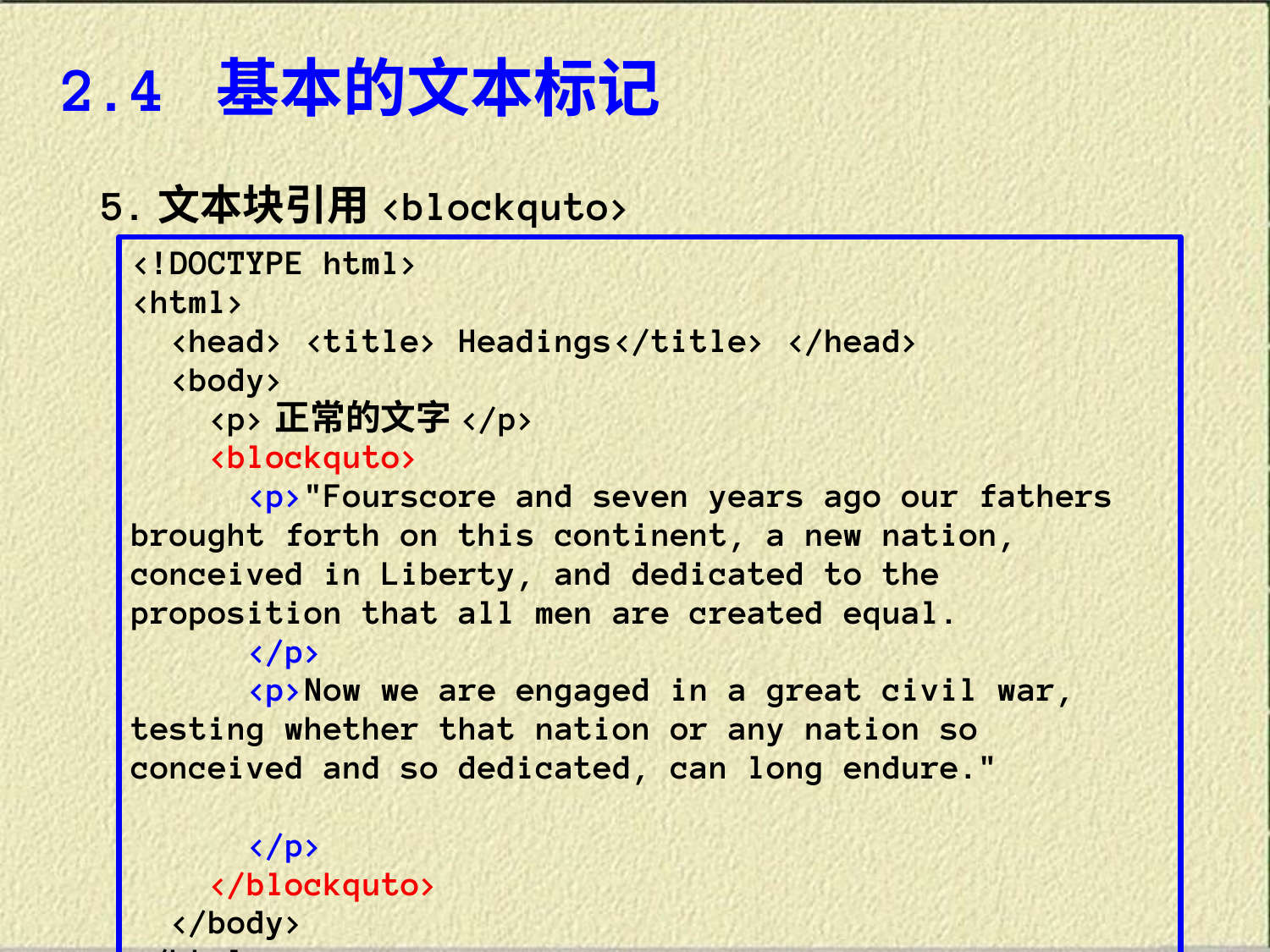

2.4 基本的文本标记
5.文本块引用<blockquto>
<!DOCTYPE html>
<html>
  <head> <title> Headings</title> </head>
  <body>
    <p>正常的文字</p>
    <blockquto>
      <p>"Fourscore and seven years ago our fathers brought forth on this continent, a new nation, conceived in Liberty, and dedicated to the proposition that all men are created equal.
      </p>
      <p>Now we are engaged in a great civil war, testing whether that nation or any nation so conceived and so dedicated, can long endure."
      </p>
    </blockquto>
  </body>
</html>